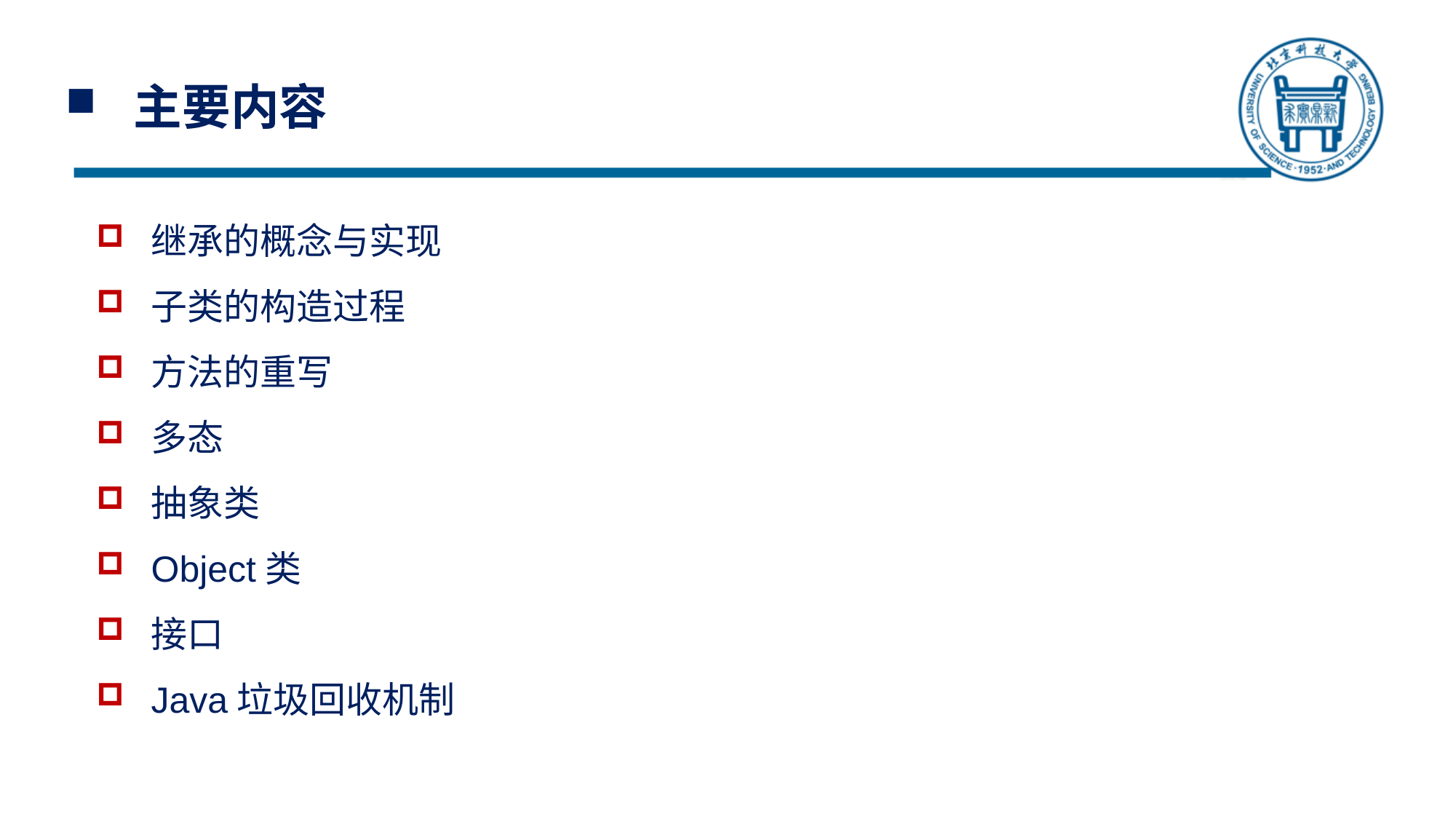

# 主要内容
继承的概念与实现
子类的构造过程
方法的重写
多态
抽象类
Object类
接口
Java垃圾回收机制